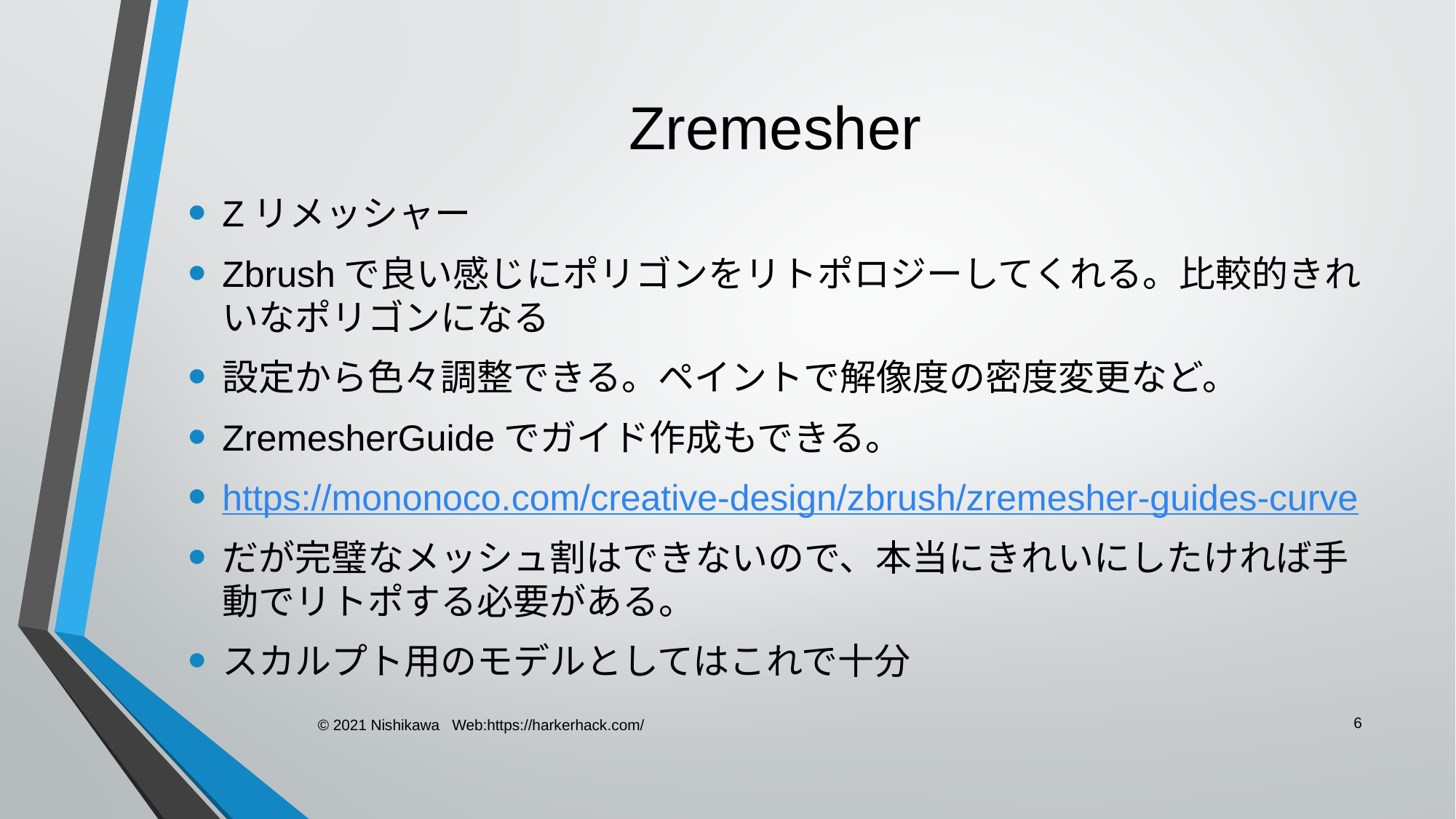

# Zremesher
Zリメッシャー
Zbrushで良い感じにポリゴンをリトポロジーしてくれる。比較的きれいなポリゴンになる
設定から色々調整できる。ペイントで解像度の密度変更など。
ZremesherGuideでガイド作成もできる。
https://mononoco.com/creative-design/zbrush/zremesher-guides-curve
だが完璧なメッシュ割はできないので、本当にきれいにしたければ手動でリトポする必要がある。
スカルプト用のモデルとしてはこれで十分

6
© 2021 Nishikawa   Web:https://harkerhack.com/